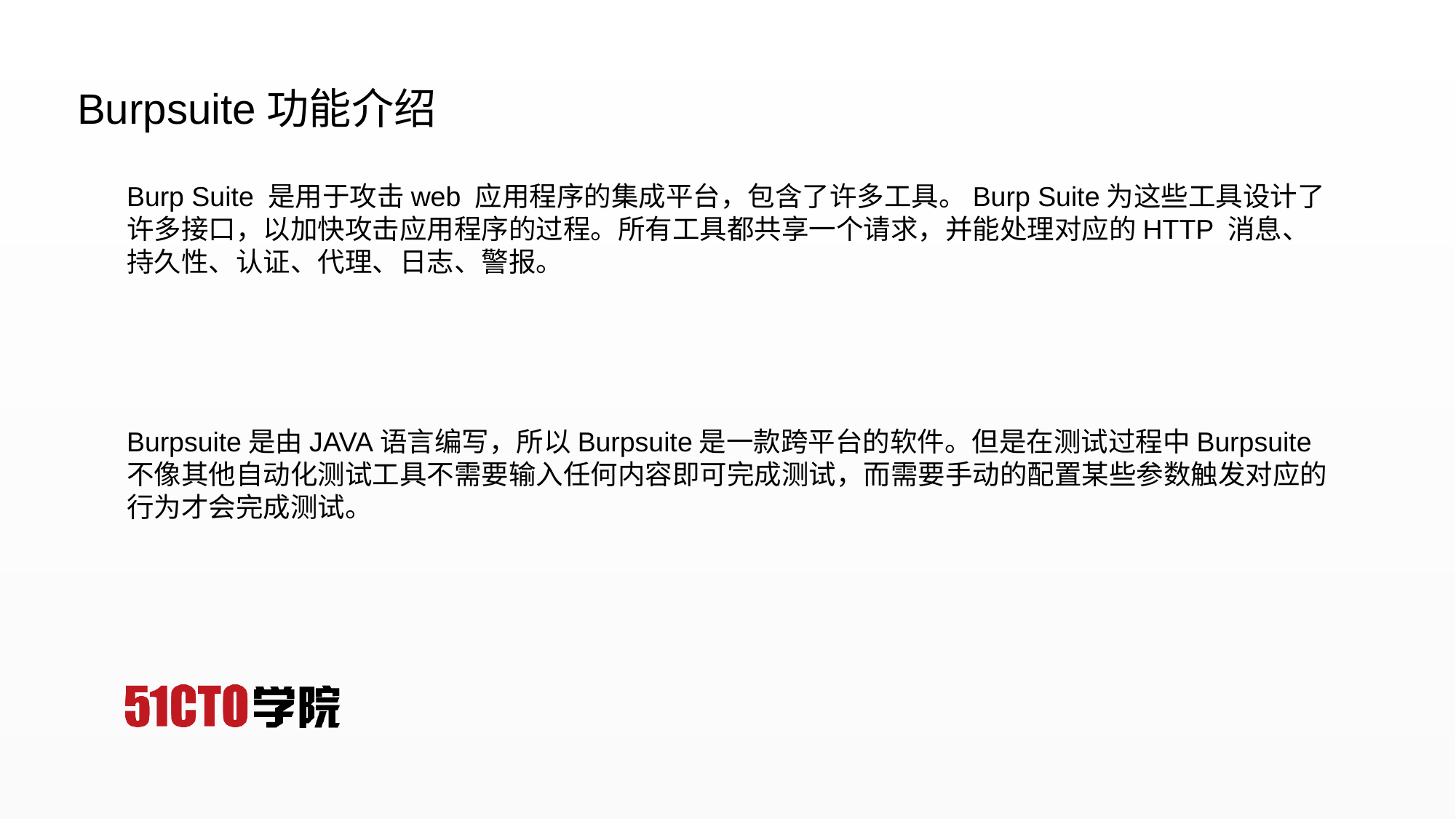

Burpsuite功能介绍
Burp Suite 是用于攻击web 应用程序的集成平台，包含了许多工具。Burp Suite为这些工具设计了许多接口，以加快攻击应用程序的过程。所有工具都共享一个请求，并能处理对应的HTTP 消息、持久性、认证、代理、日志、警报。
Burpsuite是由JAVA语言编写，所以Burpsuite是一款跨平台的软件。但是在测试过程中Burpsuite不像其他自动化测试工具不需要输入任何内容即可完成测试，而需要手动的配置某些参数触发对应的行为才会完成测试。